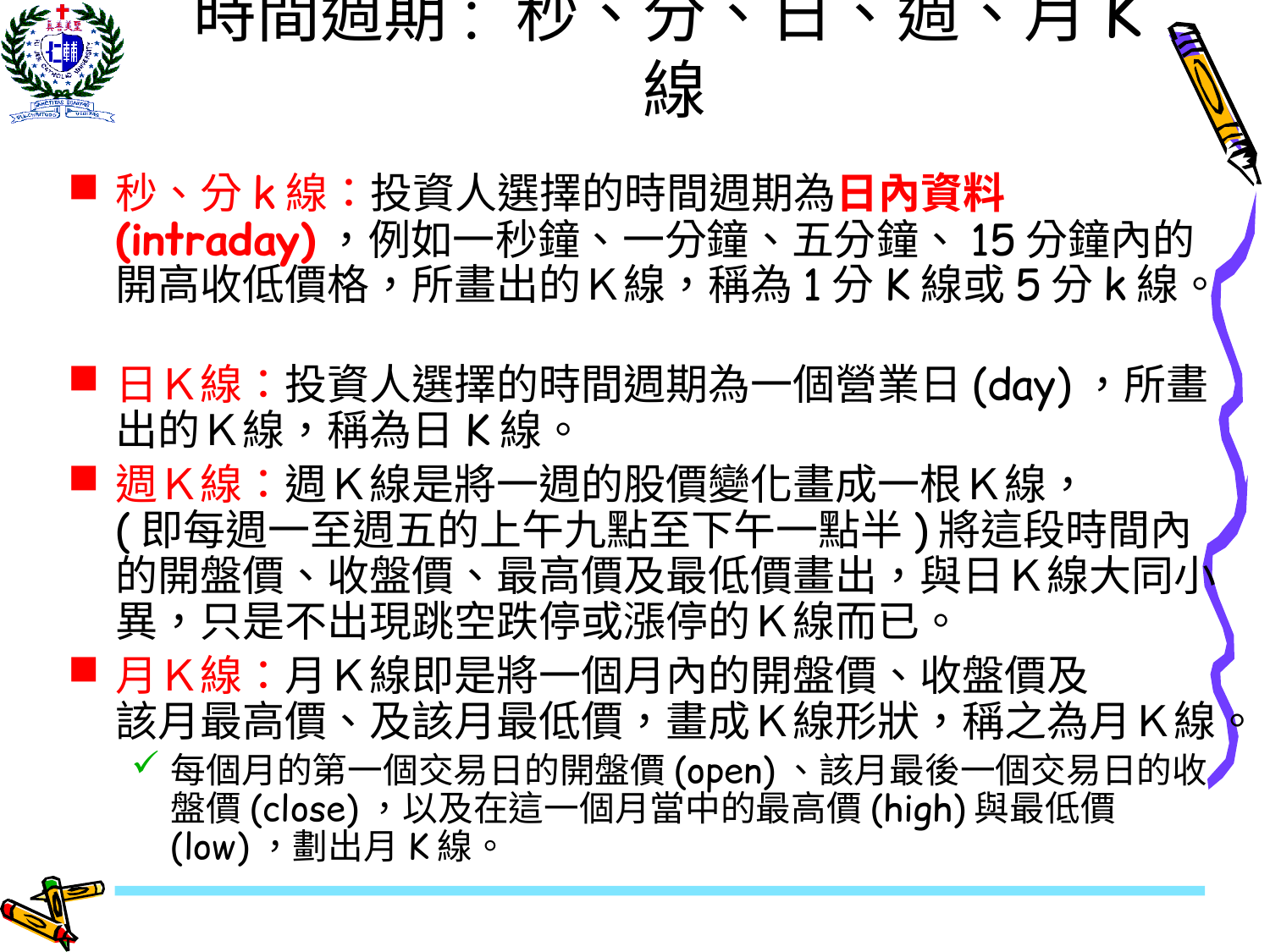

# 時間週期: 秒、分、日、週、月K線
秒、分k線：投資人選擇的時間週期為日內資料(intraday)，例如一秒鐘、一分鐘、五分鐘、15分鐘內的開高收低價格，所畫出的Ｋ線，稱為1分K線或5分k線。
日Ｋ線：投資人選擇的時間週期為一個營業日(day)，所畫出的Ｋ線，稱為日K線。
週Ｋ線：週Ｋ線是將一週的股價變化畫成一根Ｋ線，             (即每週一至週五的上午九點至下午一點半)將這段時間內的開盤價、收盤價、最高價及最低價畫出，與日Ｋ線大同小異，只是不出現跳空跌停或漲停的Ｋ線而已。
月Ｋ線：月Ｋ線即是將一個月內的開盤價、收盤價及              該月最高價、及該月最低價，畫成Ｋ線形狀，稱之為月Ｋ線。
每個月的第一個交易日的開盤價(open)、該月最後一個交易日的收盤價(close)，以及在這一個月當中的最高價(high)與最低價(low)，劃出月K線。